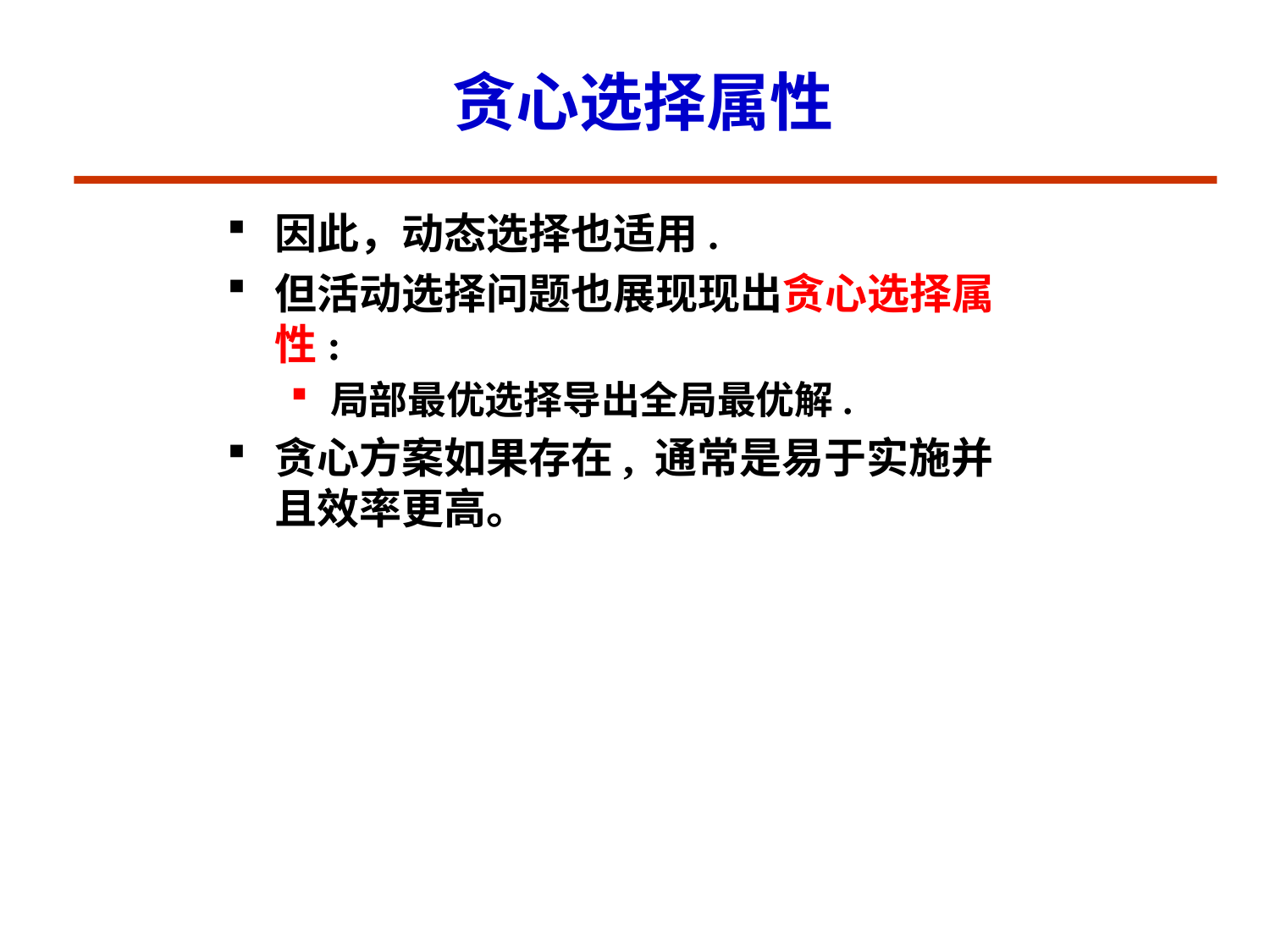

# 贪心选择属性
因此，动态选择也适用.
但活动选择问题也展现现出贪心选择属性:
局部最优选择导出全局最优解.
贪心方案如果存在, 通常是易于实施并且效率更高。